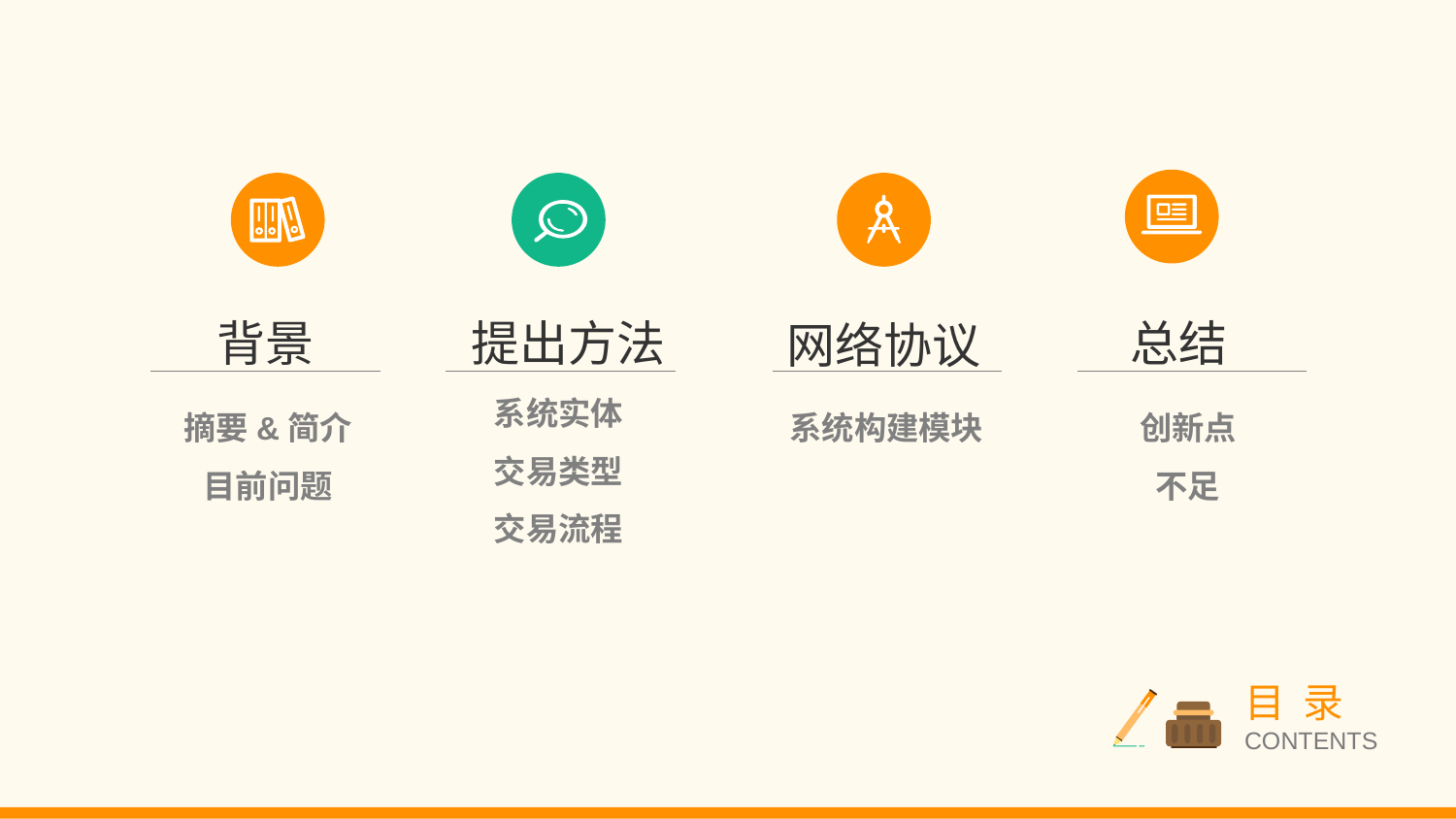

背景
提出方法
总结
网络协议
系统实体
交易类型
交易流程
摘要&简介
目前问题
系统构建模块
创新点
不足
目  录
CONTENTS